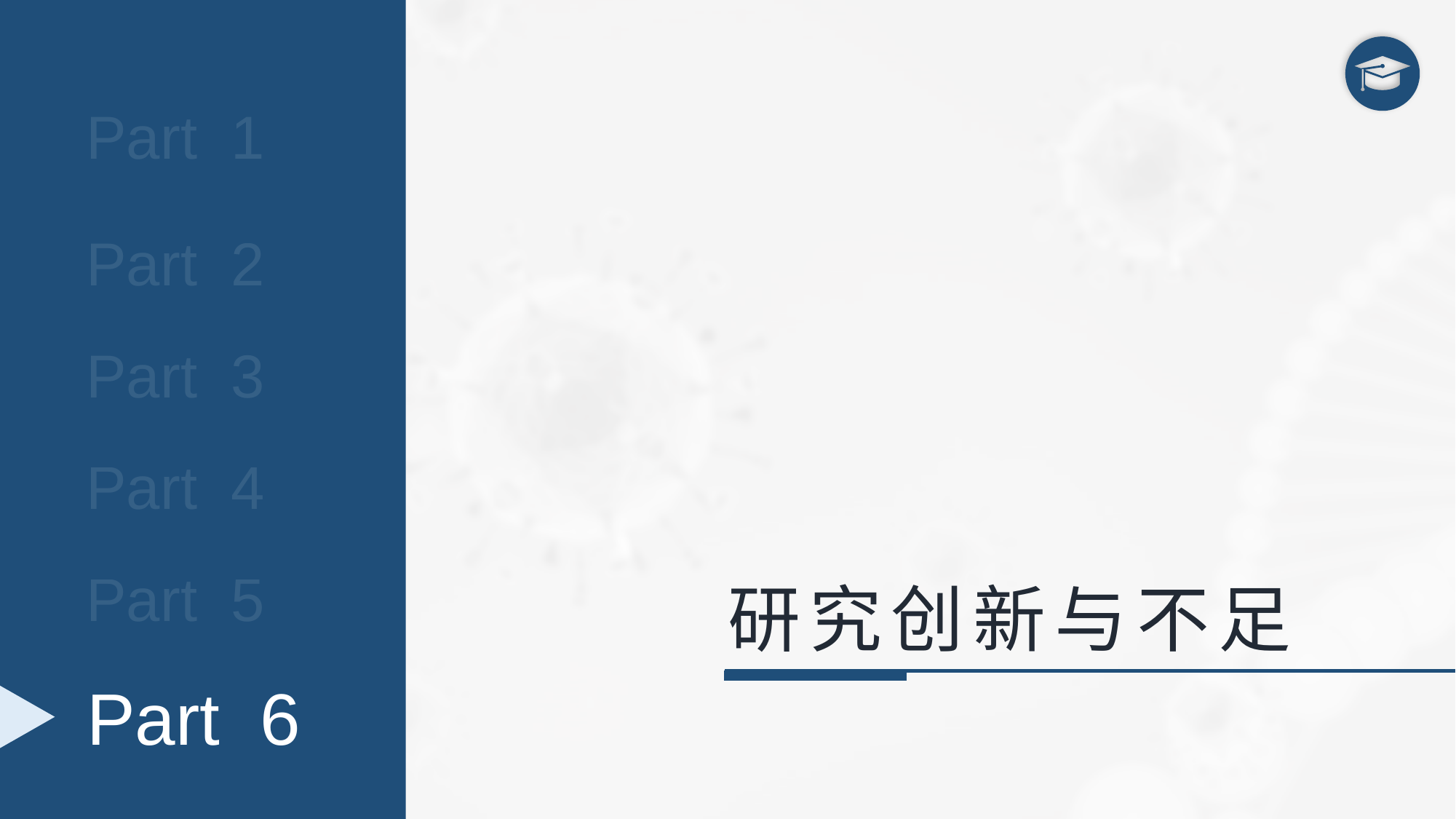

Part  1
Part  2
Part  3
Part  4
Part  5
研究创新与不足
Part  6